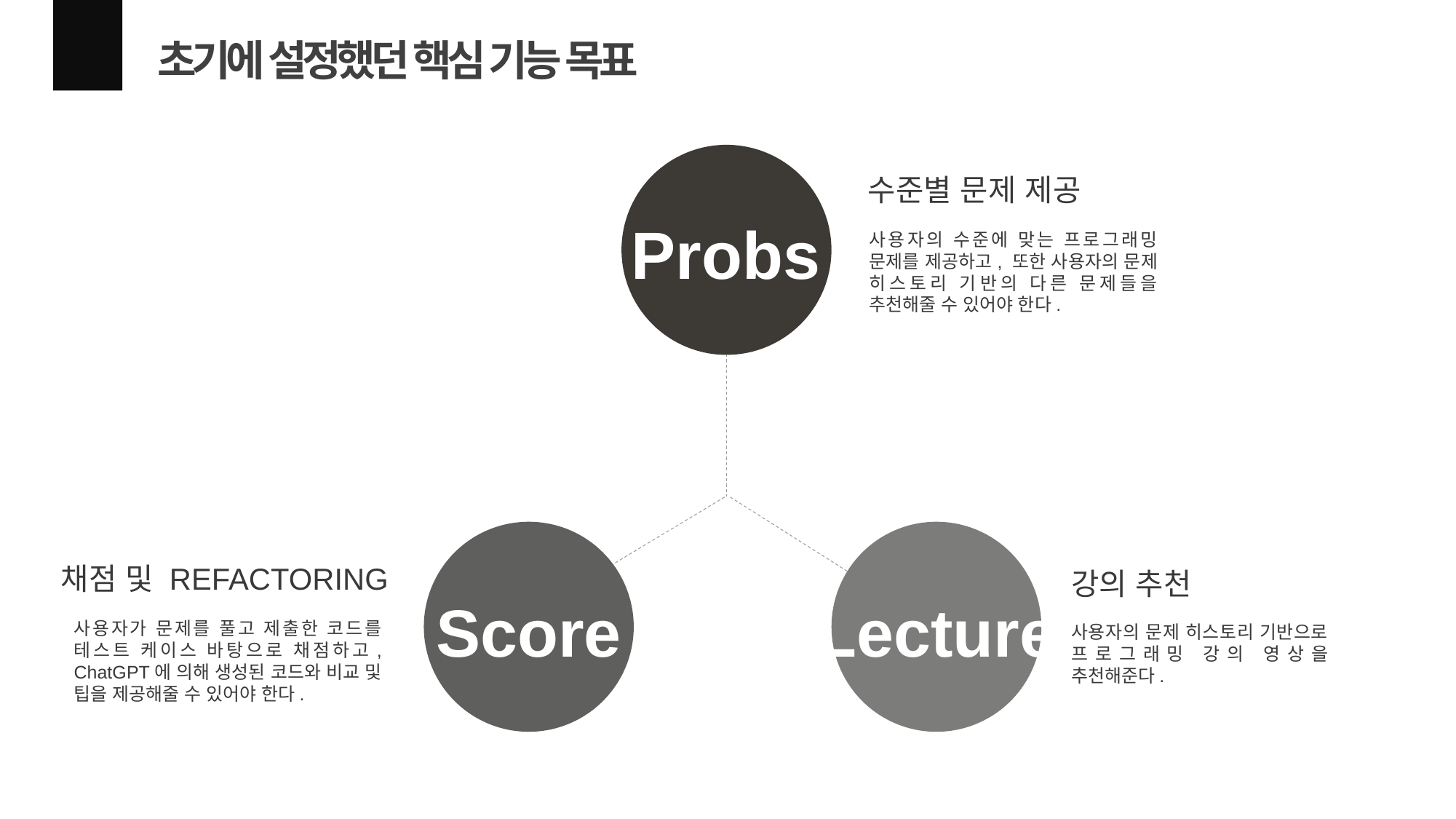

초기에 설정했던 핵심 기능 목표

수준별 문제 제공
Probs
사용자의 수준에 맞는 프로그래밍 문제를 제공하고, 또한 사용자의 문제 히스토리 기반의 다른 문제들을 추천해줄 수 있어야 한다.

채점 및 REFACTORING
강의 추천
Score
Lecture
사용자가 문제를 풀고 제출한 코드를 테스트 케이스 바탕으로 채점하고, ChatGPT에 의해 생성된 코드와 비교 및 팁을 제공해줄 수 있어야 한다.
사용자의 문제 히스토리 기반으로 프로그래밍 강의 영상을 추천해준다.